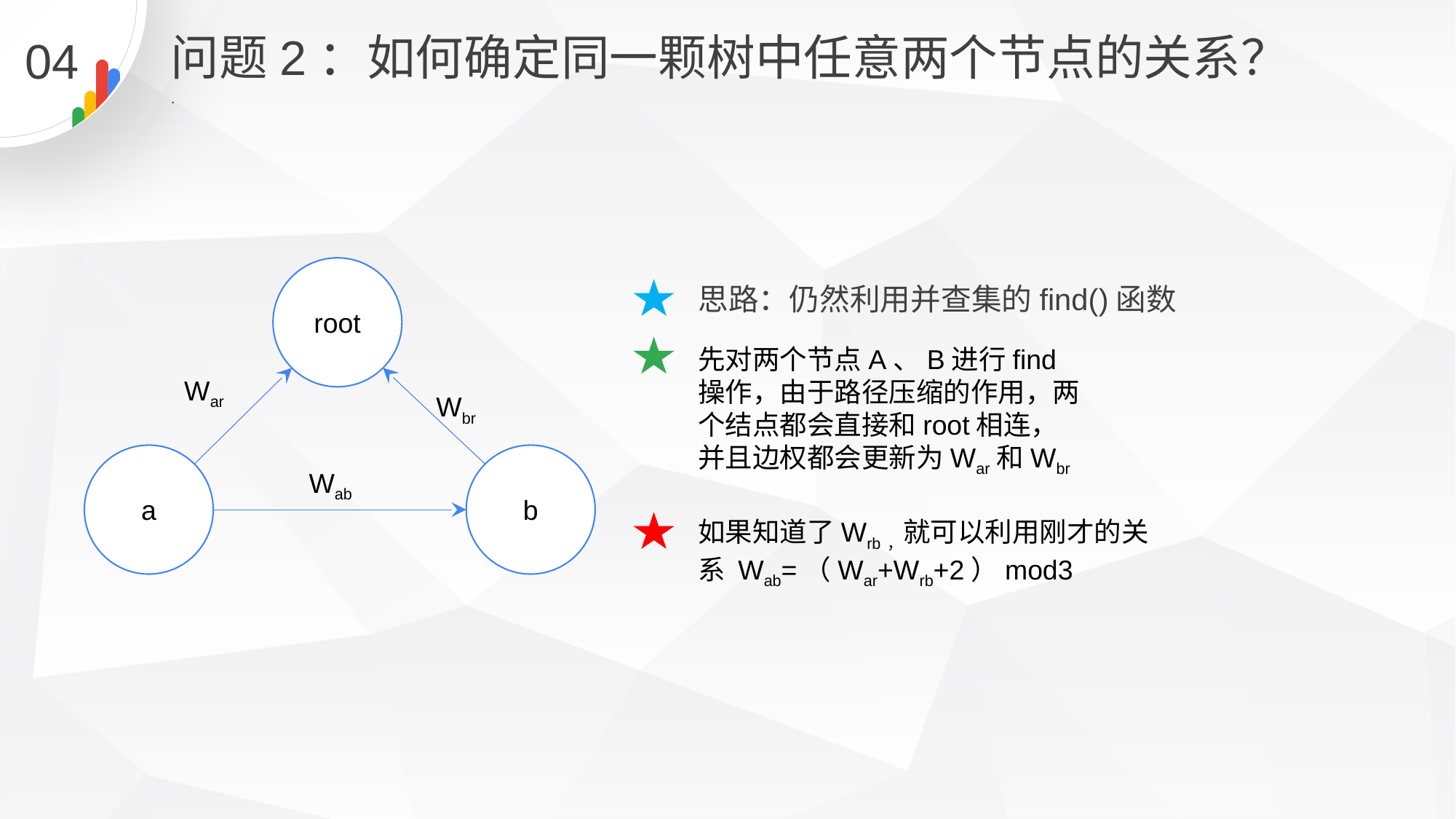

问题2：如何确定同一颗树中任意两个节点的关系？
04
.
root
思路：仍然利用并查集的find()函数

先对两个节点A、B进行find操作，由于路径压缩的作用，两个结点都会直接和root相连， 并且边权都会更新为War和Wbr
War
Wbr
a
b
Wab
如果知道了Wrb，就可以利用刚才的关系 Wab=（War+Wrb+2）mod3